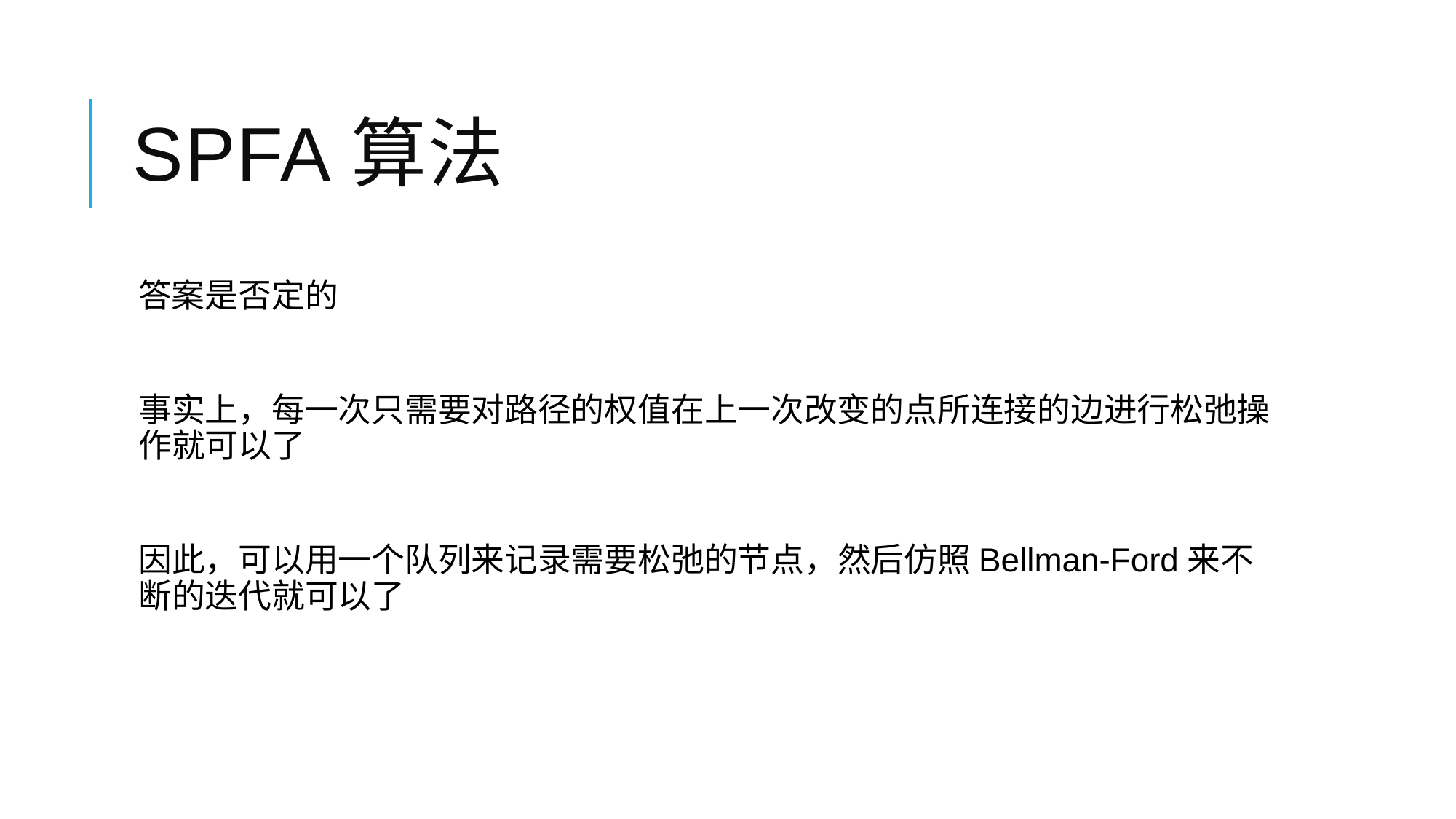

# SPFA算法
答案是否定的

事实上，每一次只需要对路径的权值在上一次改变的点所连接的边进行松弛操作就可以了

因此，可以用一个队列来记录需要松弛的节点，然后仿照Bellman-Ford来不断的迭代就可以了